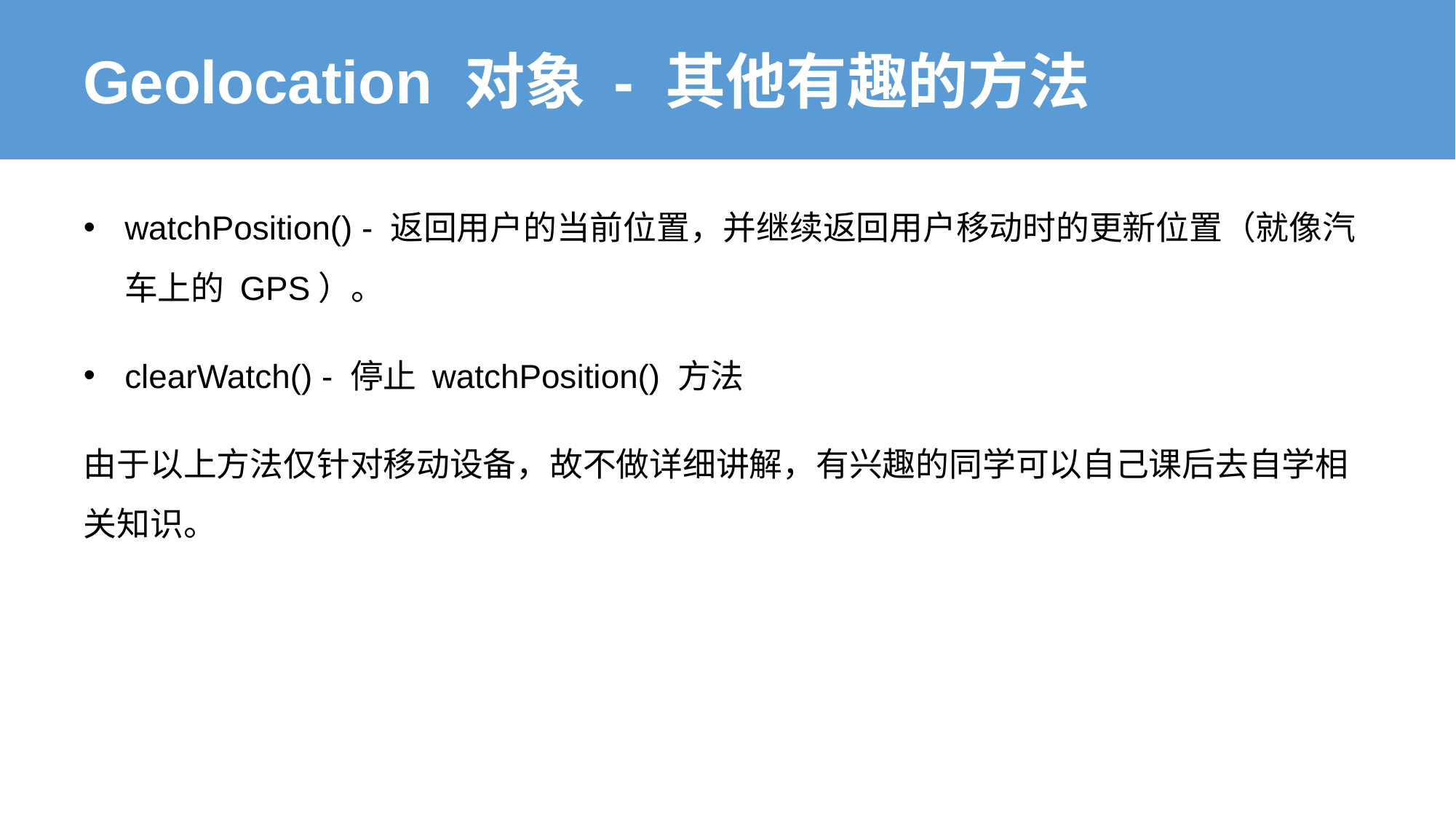

# Geolocation 对象 - 其他有趣的方法
watchPosition() - 返回用户的当前位置，并继续返回用户移动时的更新位置（就像汽车上的 GPS）。
clearWatch() - 停止 watchPosition() 方法
由于以上方法仅针对移动设备，故不做详细讲解，有兴趣的同学可以自己课后去自学相关知识。